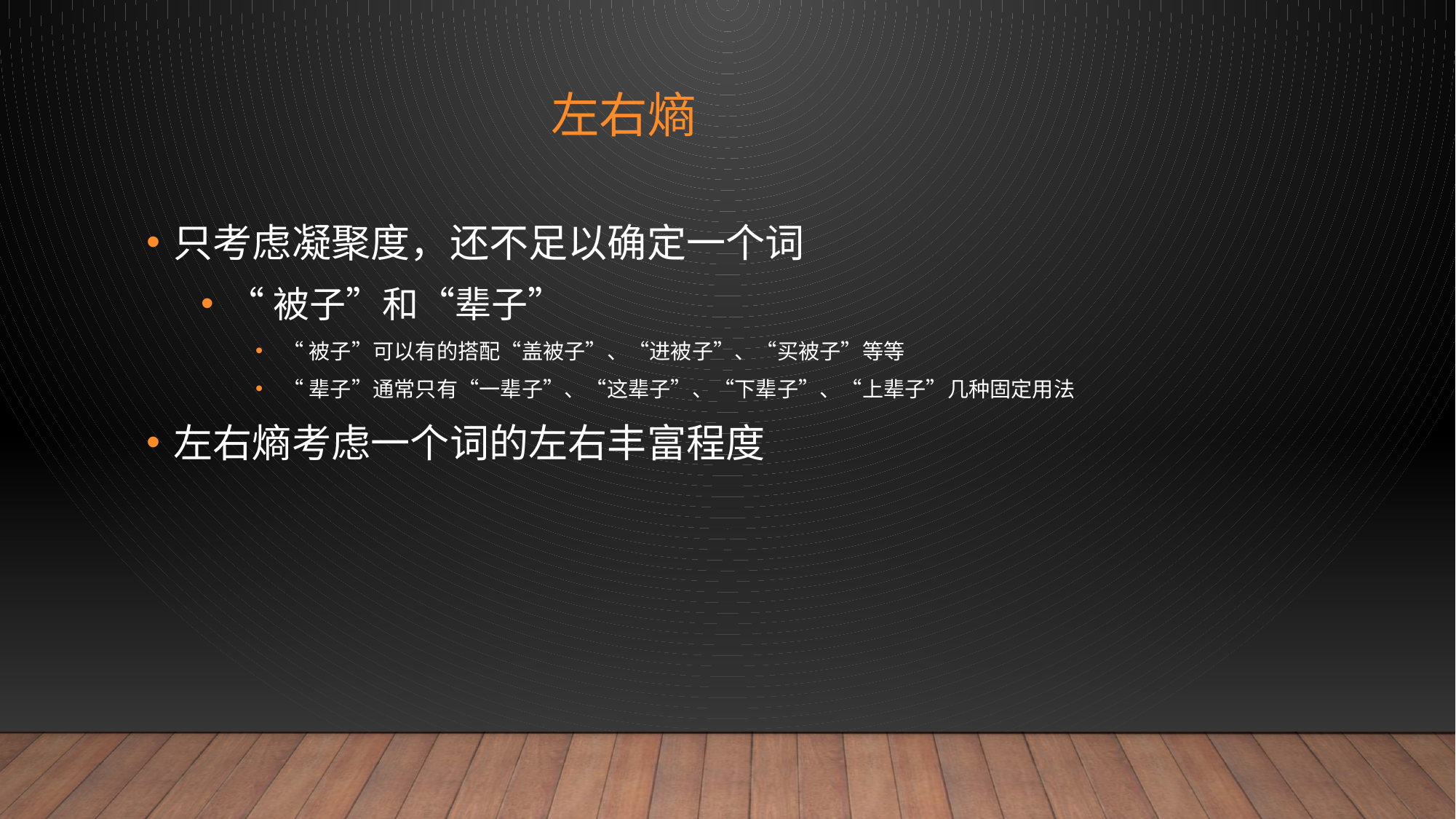

# 左右熵
只考虑凝聚度，还不足以确定一个词
“被子”和“辈子”
“被子”可以有的搭配“盖被子”、“进被子”、“买被子”等等
“辈子”通常只有“一辈子”、“这辈子”、“下辈子”、“上辈子”几种固定用法
左右熵考虑一个词的左右丰富程度